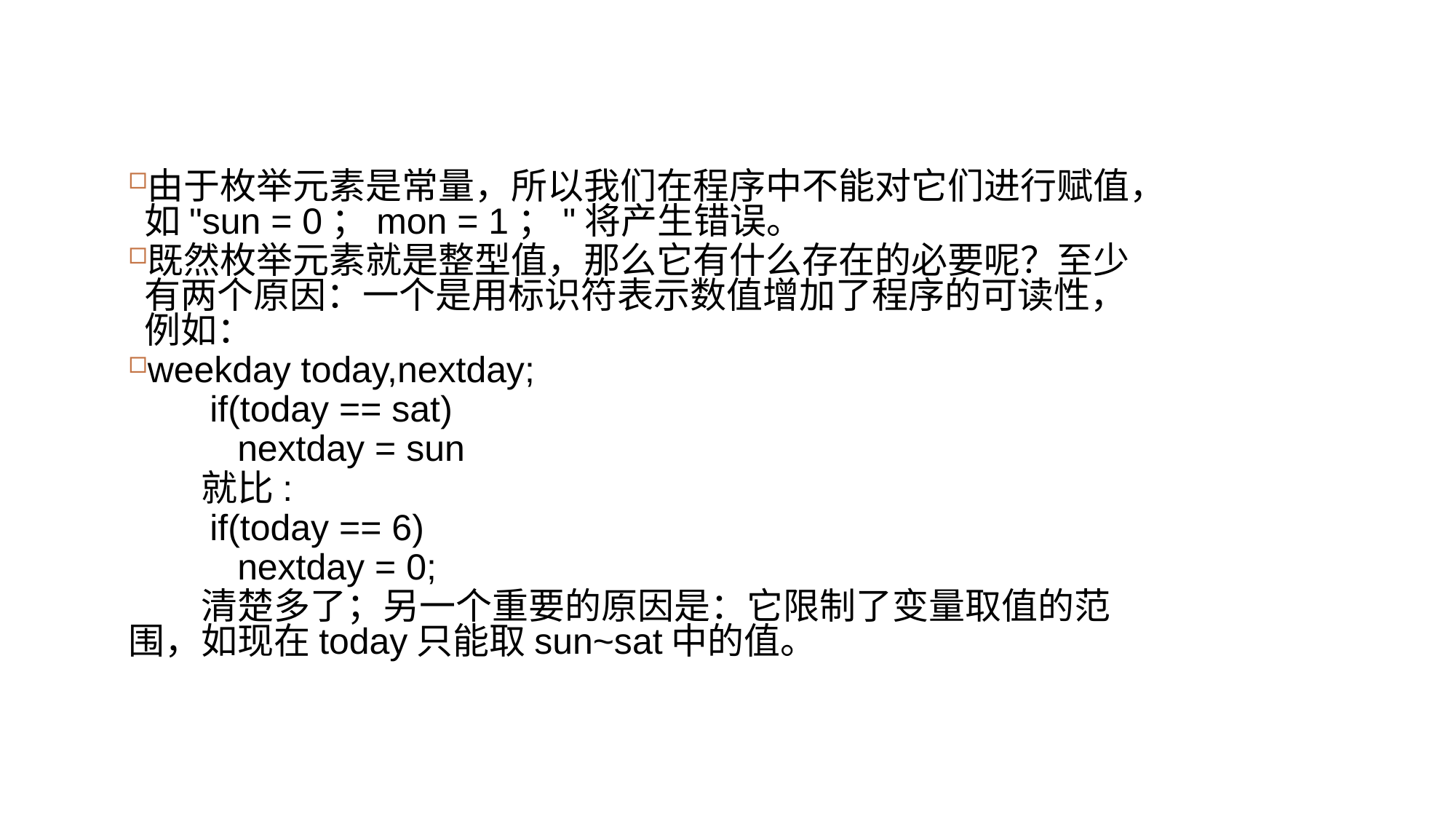

# 由于枚举元素是常量，所以我们在程序中不能对它们进行赋值，如"sun = 0；mon = 1；"将产生错误。
既然枚举元素就是整型值，那么它有什么存在的必要呢？至少有两个原因：一个是用标识符表示数值增加了程序的可读性，例如：
weekday today,nextday;
　　if(today == sat)
　　	nextday = sun
　　就比:
　　if(today == 6)
　　	nextday = 0;
　　清楚多了；另一个重要的原因是：它限制了变量取值的范围，如现在today只能取sun~sat中的值。